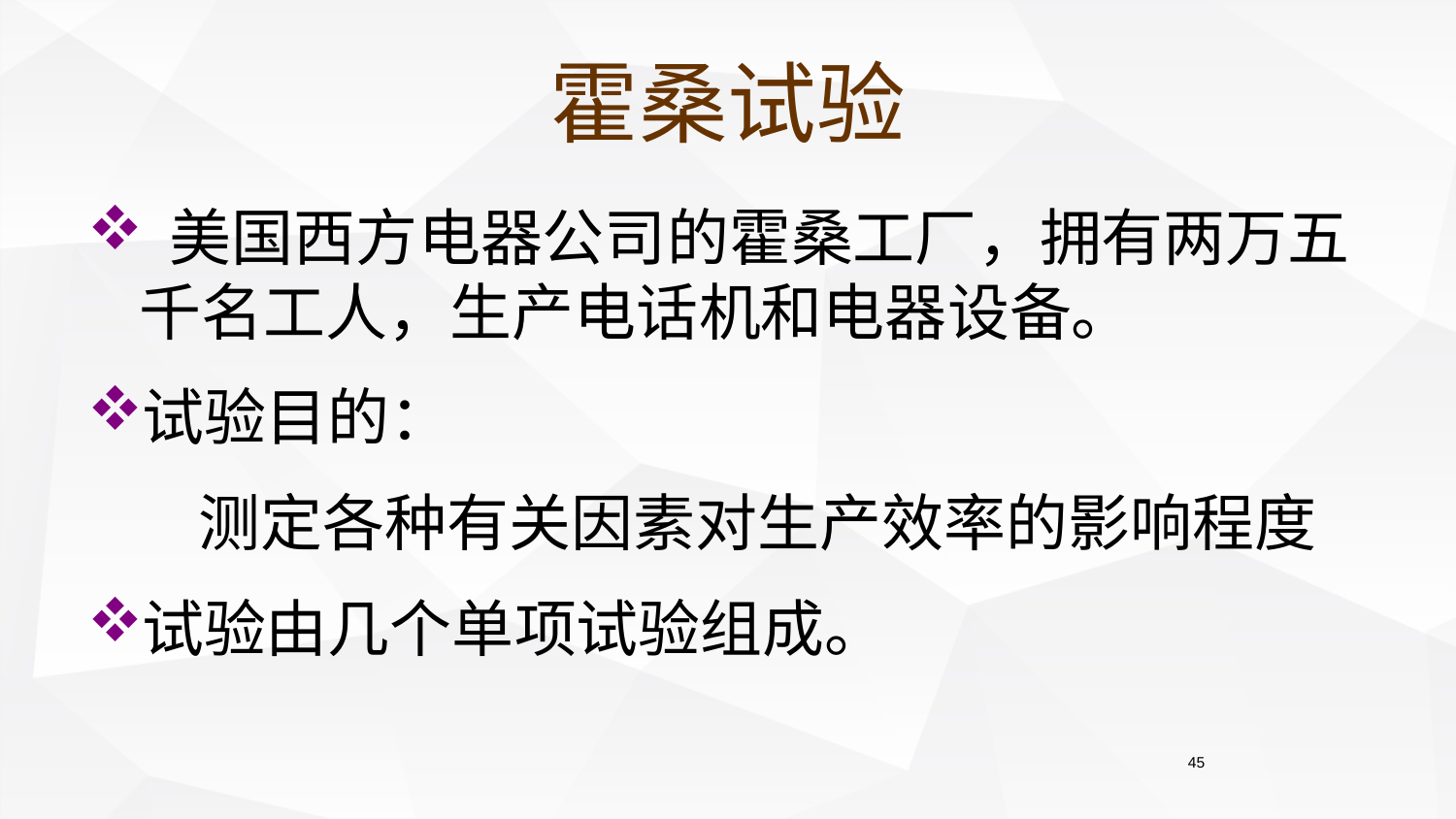

# 霍桑试验
 美国西方电器公司的霍桑工厂，拥有两万五千名工人，生产电话机和电器设备。
试验目的：
       测定各种有关因素对生产效率的影响程度
试验由几个单项试验组成。
45